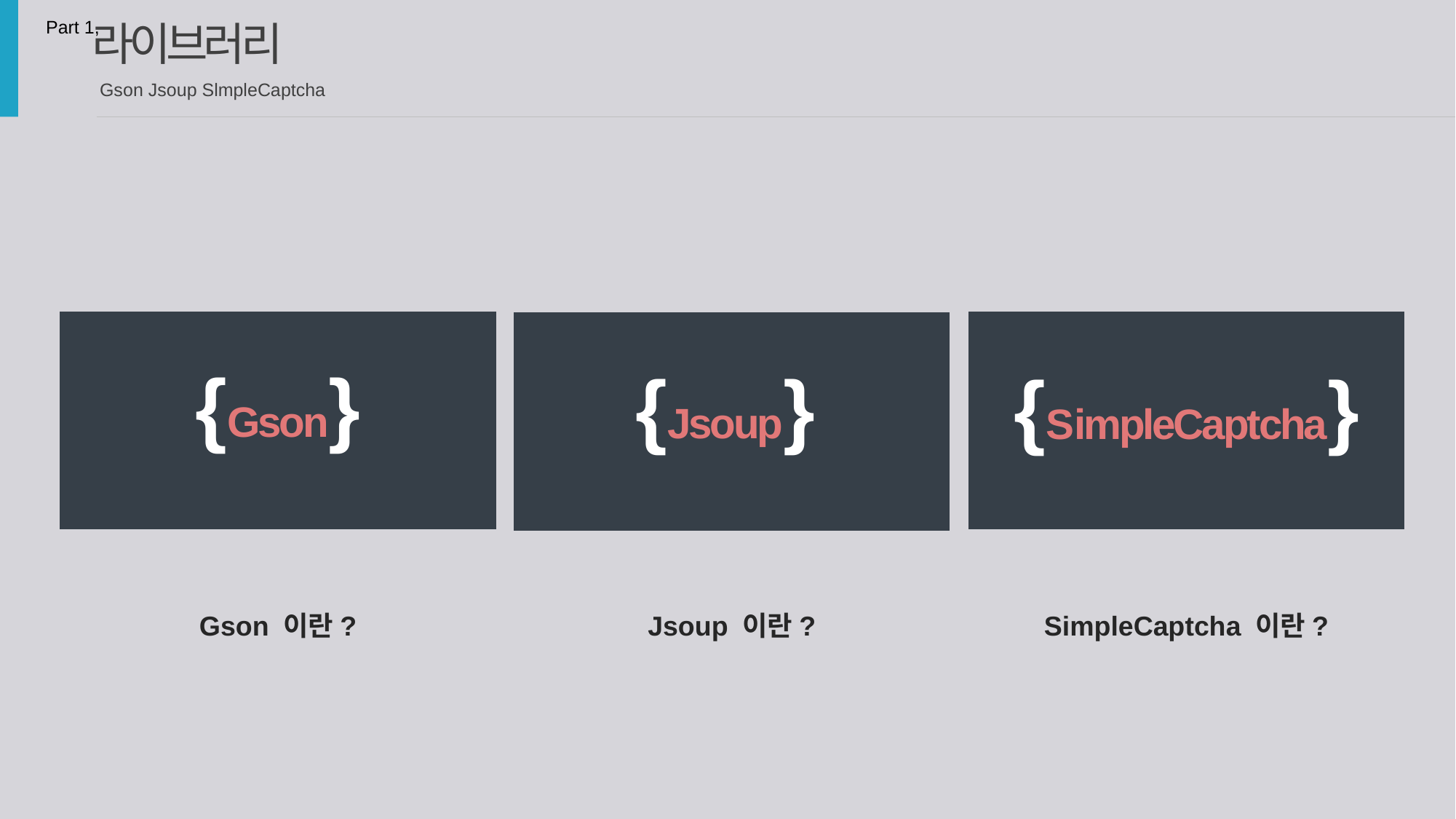

라이브러리
Part 1,
Gson Jsoup SlmpleCaptcha

{Gson}

{Jsoup}

{SimpleCaptcha}
Gson 이란?
Jsoup 이란?
SimpleCaptcha 이란?